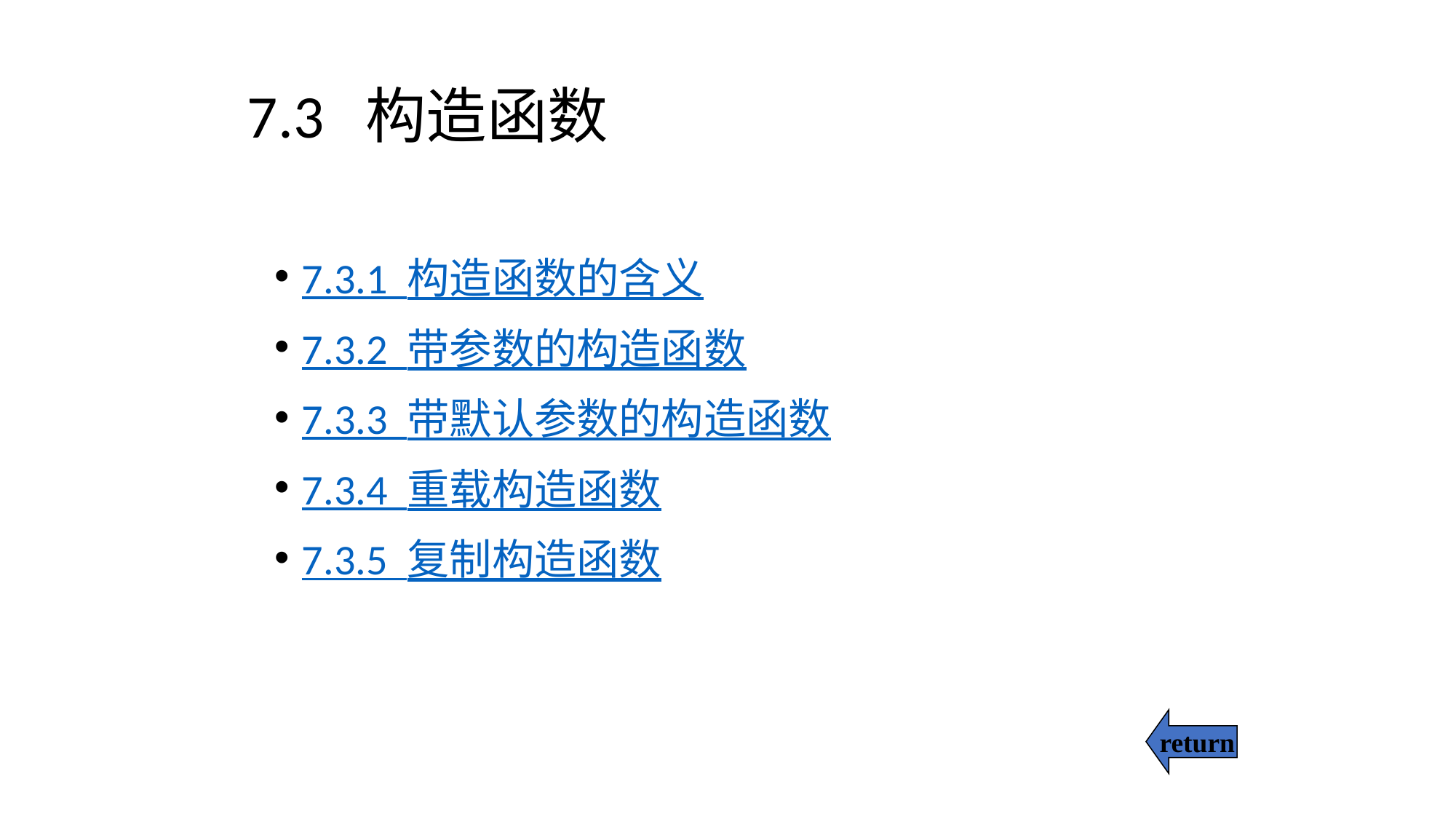

# 7.3  构造函数
7.3.1  构造函数的含义
7.3.2  带参数的构造函数
7.3.3  带默认参数的构造函数
7.3.4  重载构造函数
7.3.5  复制构造函数
return